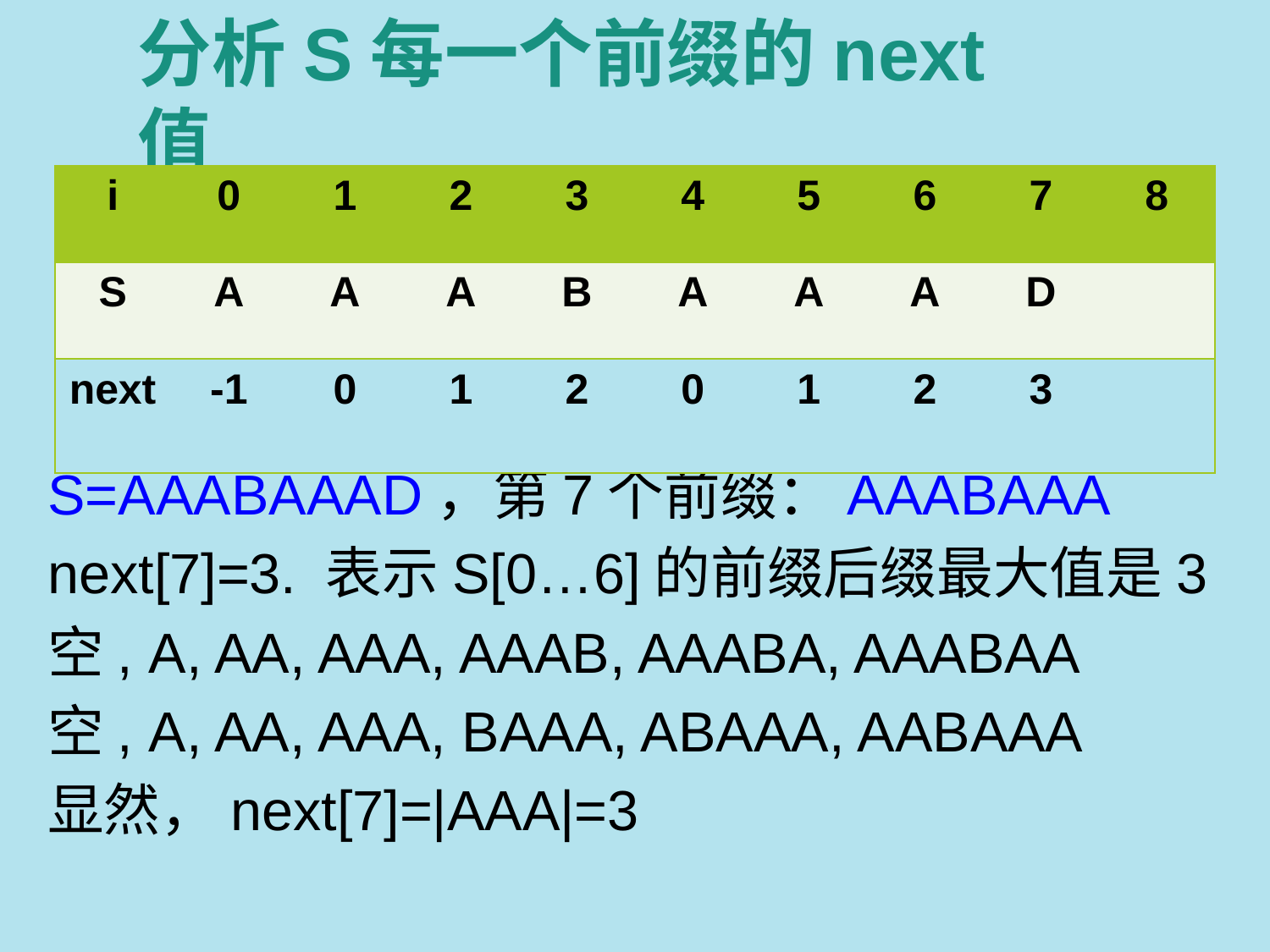

# 分析S每一个前缀的next值

S=AAABAAAD，第7个前缀：AAABAAA
next[7]=3. 表示S[0…6]的前缀后缀最大值是3
空, A, AA, AAA, AAAB, AAABA, AAABAA
空, A, AA, AAA, BAAA, ABAAA, AABAAA
显然，next[7]=|AAA|=3
| i | 0 | 1 | 2 | 3 | 4 | 5 | 6 | 7 | 8 |
| --- | --- | --- | --- | --- | --- | --- | --- | --- | --- |
| S | A | A | A | B | A | A | A | D |  |
| next | -1 | 0 | 1 | 2 | 0 | 1 | 2 | 3 |  |